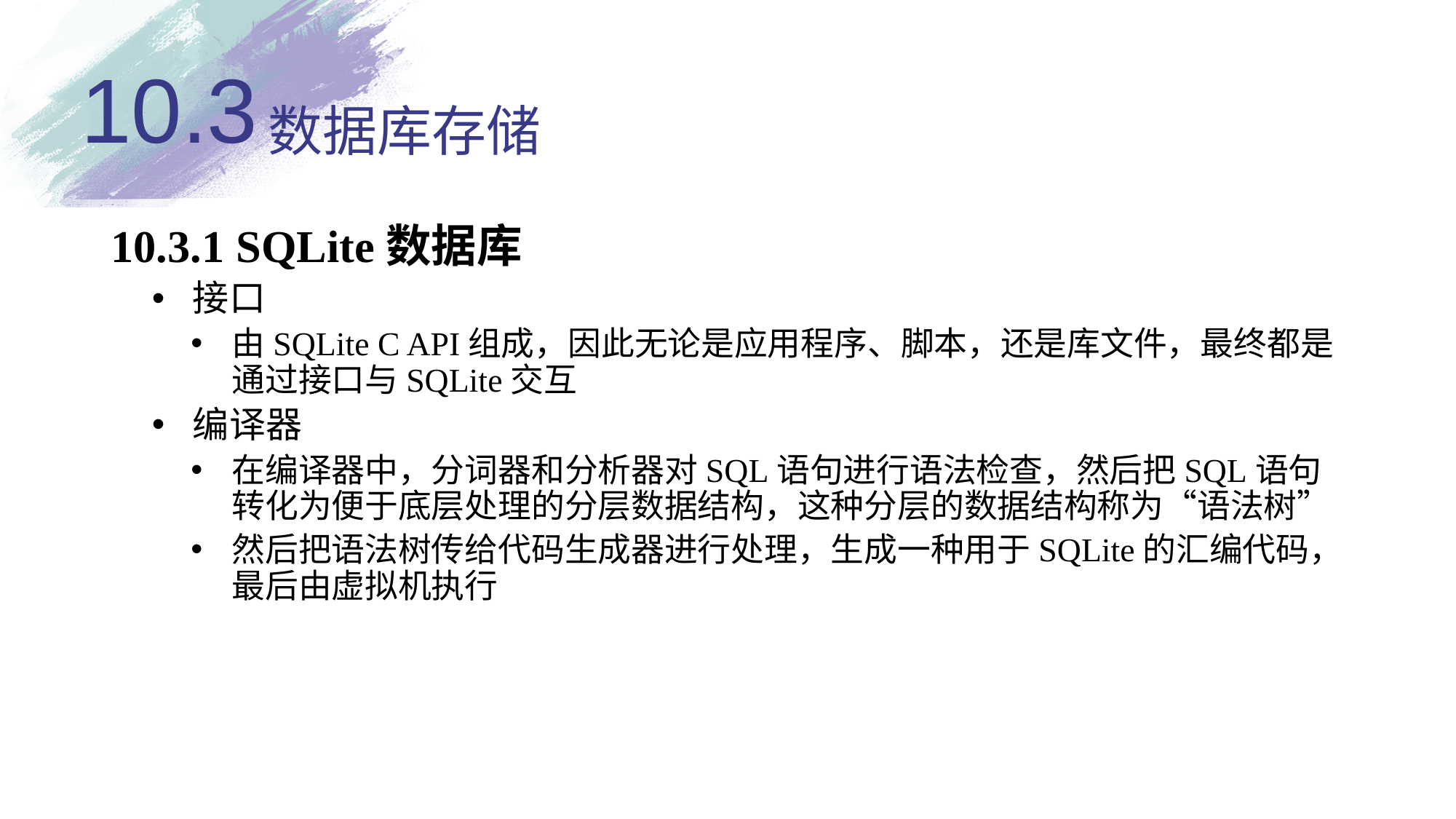

10.3
# 数据库存储
10.3.1 SQLite数据库
接口
由SQLite C API组成，因此无论是应用程序、脚本，还是库文件，最终都是通过接口与SQLite交互
编译器
在编译器中，分词器和分析器对SQL语句进行语法检查，然后把SQL语句转化为便于底层处理的分层数据结构，这种分层的数据结构称为“语法树”
然后把语法树传给代码生成器进行处理，生成一种用于SQLite的汇编代码，最后由虚拟机执行